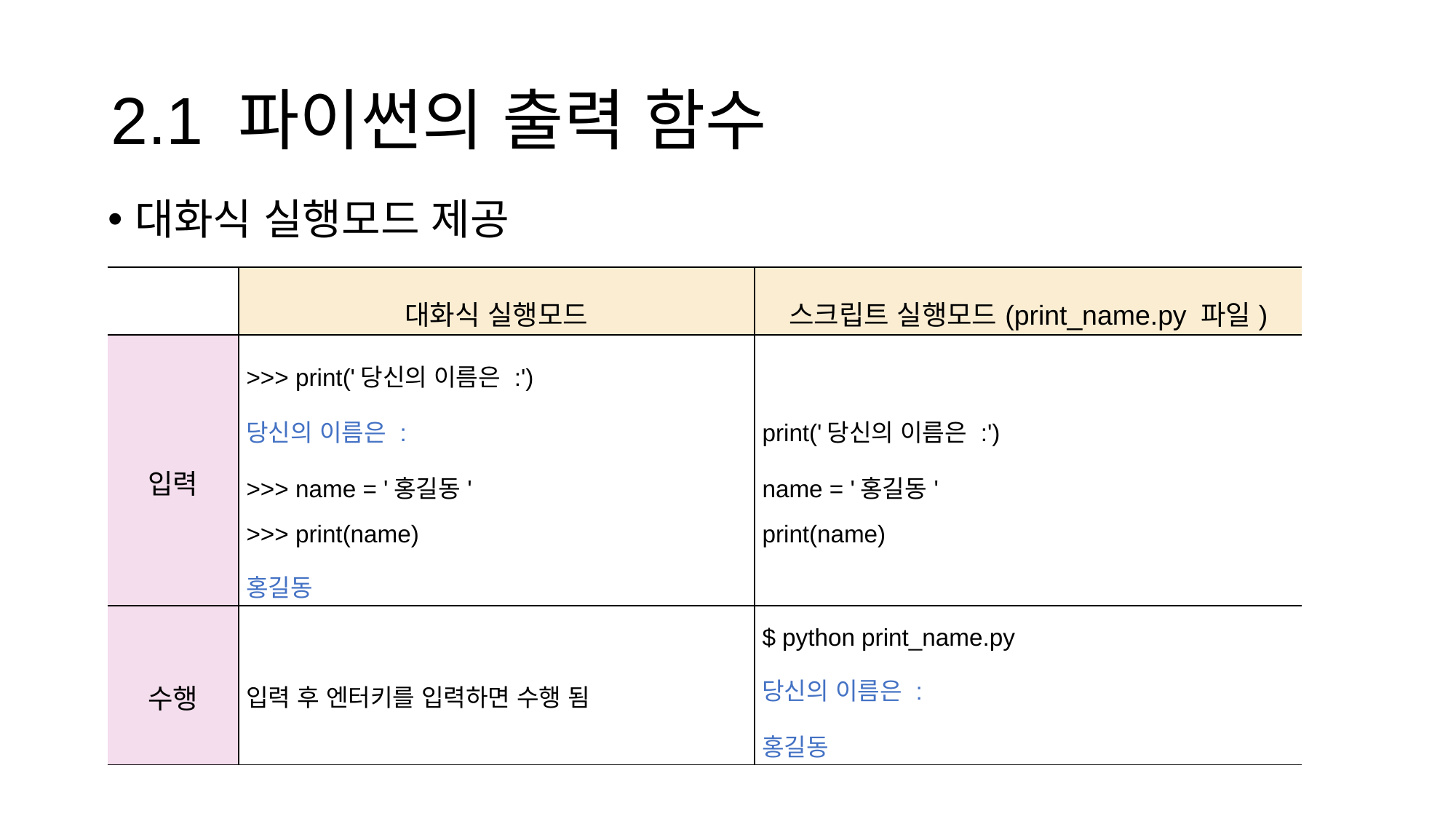

# 2.1 파이썬의 출력 함수
대화식 실행모드 제공

|  | 대화식 실행모드 | 스크립트 실행모드(print\_name.py 파일) |
| --- | --- | --- |
| 입력 | >>> print('당신의 이름은 :') 당신의 이름은 : >>> name = '홍길동' >>> print(name) 홍길동 | print('당신의 이름은 :') name = '홍길동' print(name) |
| 수행 | 입력 후 엔터키를 입력하면 수행 됨 | $ python print\_name.py 당신의 이름은 : 홍길동 |